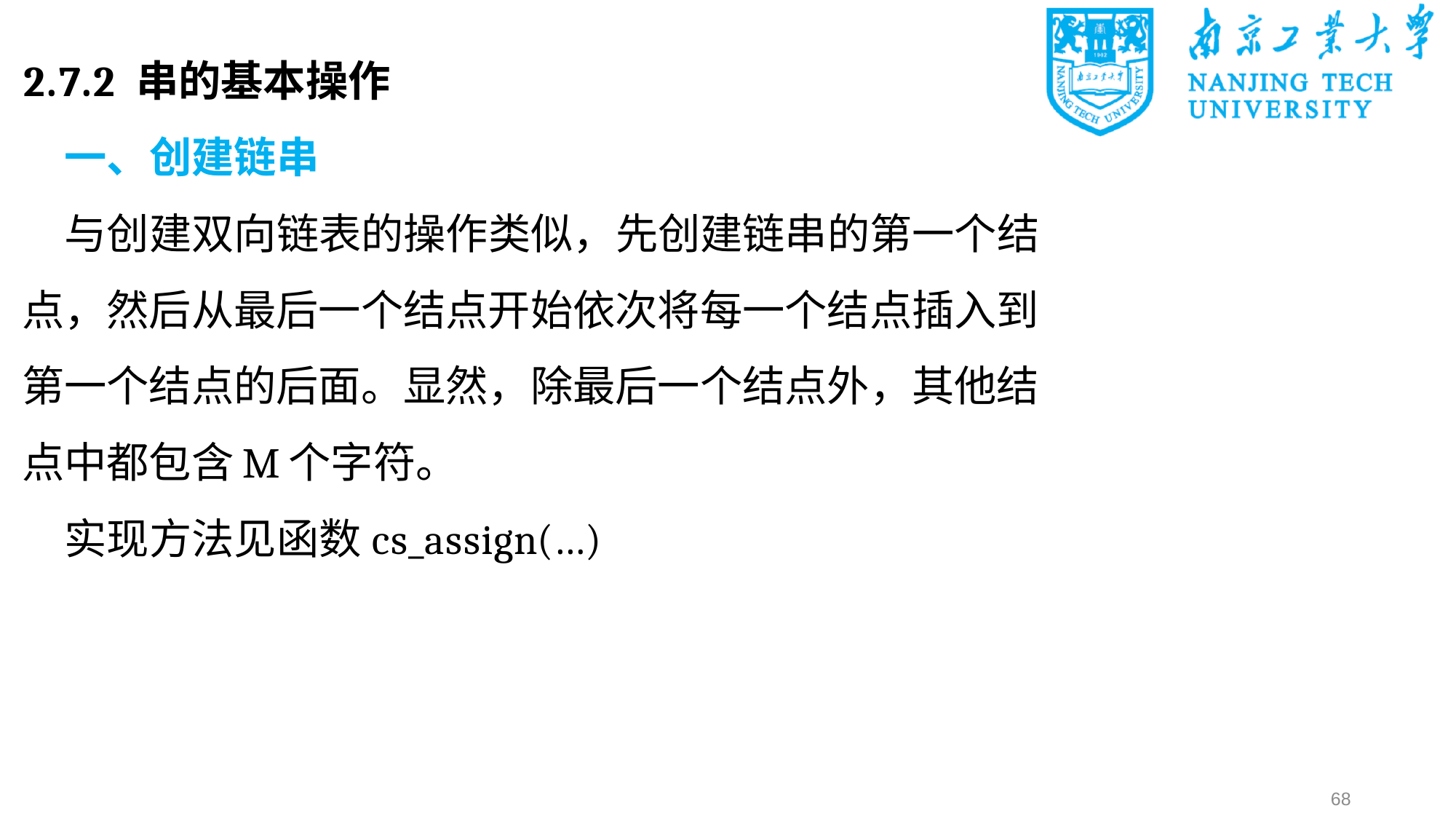

2.7.2 串的基本操作
一、创建链串
与创建双向链表的操作类似，先创建链串的第一个结点，然后从最后一个结点开始依次将每一个结点插入到第一个结点的后面。显然，除最后一个结点外，其他结点中都包含M个字符。
实现方法见函数cs_assign(…)
68